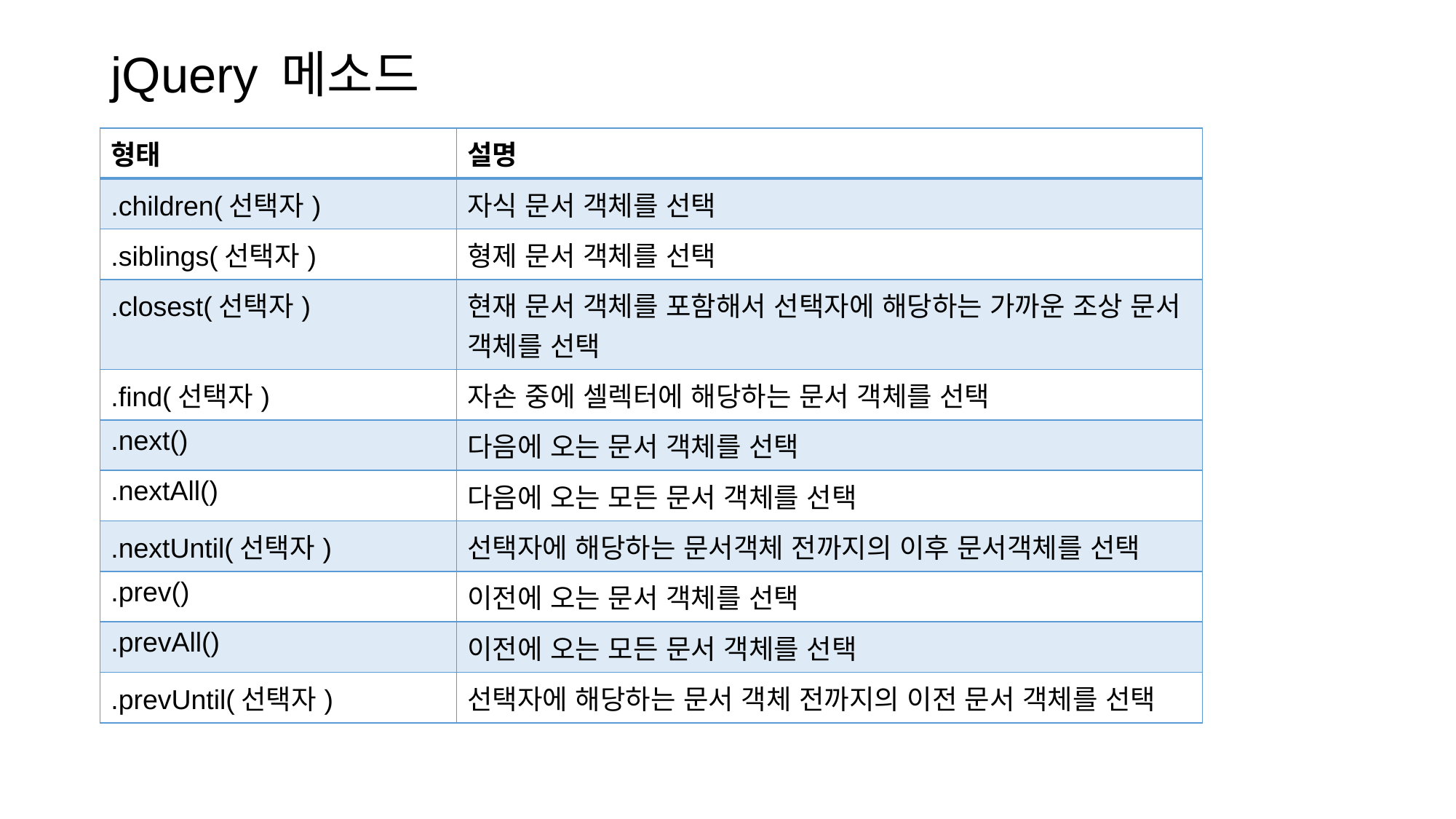

# jQuery 메소드
| 형태 | 설명 |
| --- | --- |
| .children(선택자) | 자식 문서 객체를 선택 |
| .siblings(선택자) | 형제 문서 객체를 선택 |
| .closest(선택자) | 현재 문서 객체를 포함해서 선택자에 해당하는 가까운 조상 문서 객체를 선택 |
| .find(선택자) | 자손 중에 셀렉터에 해당하는 문서 객체를 선택 |
| .next() | 다음에 오는 문서 객체를 선택 |
| .nextAll() | 다음에 오는 모든 문서 객체를 선택 |
| .nextUntil(선택자) | 선택자에 해당하는 문서객체 전까지의 이후 문서객체를 선택 |
| .prev() | 이전에 오는 문서 객체를 선택 |
| .prevAll() | 이전에 오는 모든 문서 객체를 선택 |
| .prevUntil(선택자) | 선택자에 해당하는 문서 객체 전까지의 이전 문서 객체를 선택 |